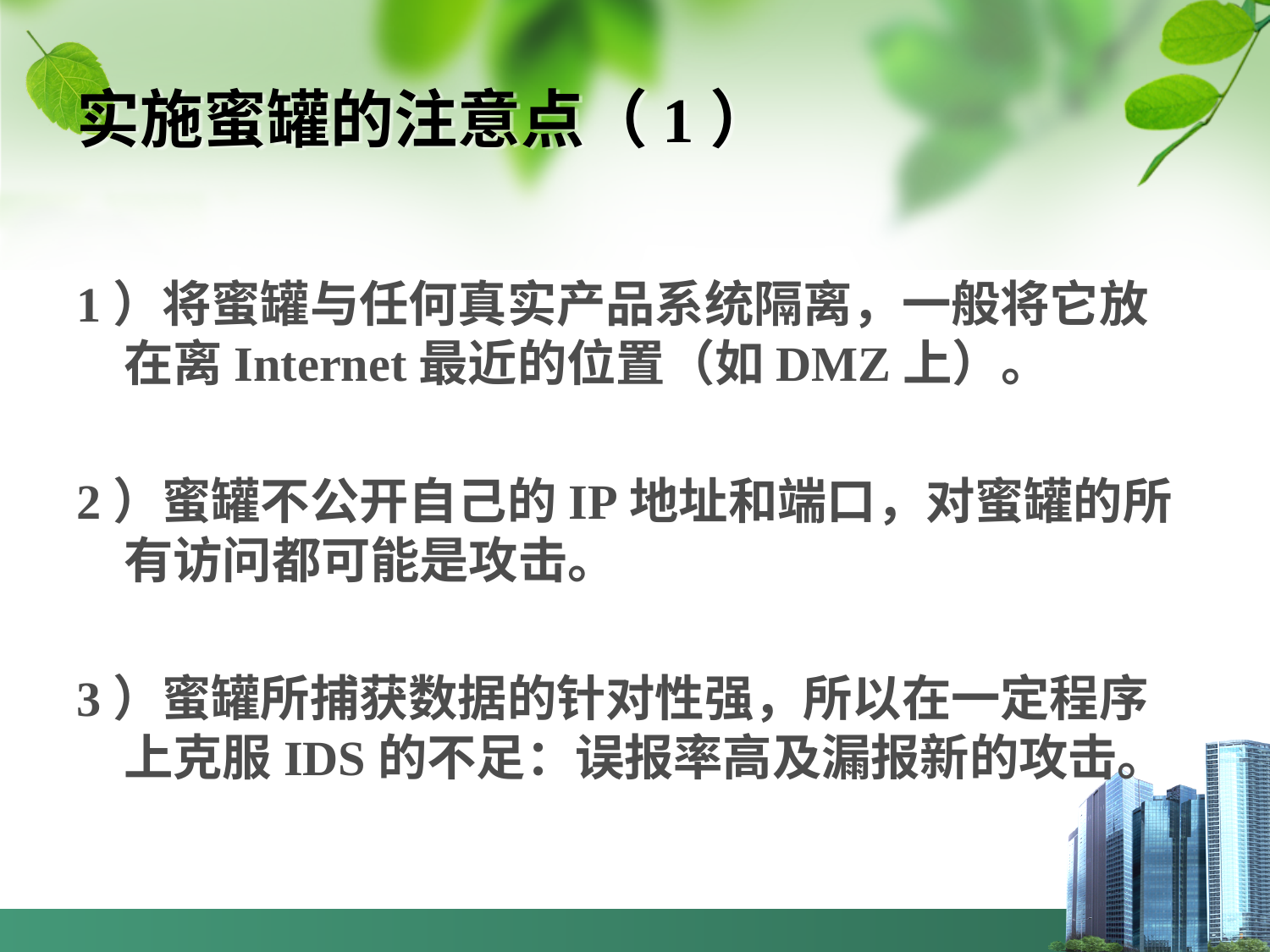

# 实施蜜罐的注意点（1）
1）将蜜罐与任何真实产品系统隔离，一般将它放在离Internet最近的位置（如DMZ上）。

2）蜜罐不公开自己的IP地址和端口，对蜜罐的所有访问都可能是攻击。

3）蜜罐所捕获数据的针对性强，所以在一定程序上克服IDS的不足：误报率高及漏报新的攻击。
2018/6/3
34